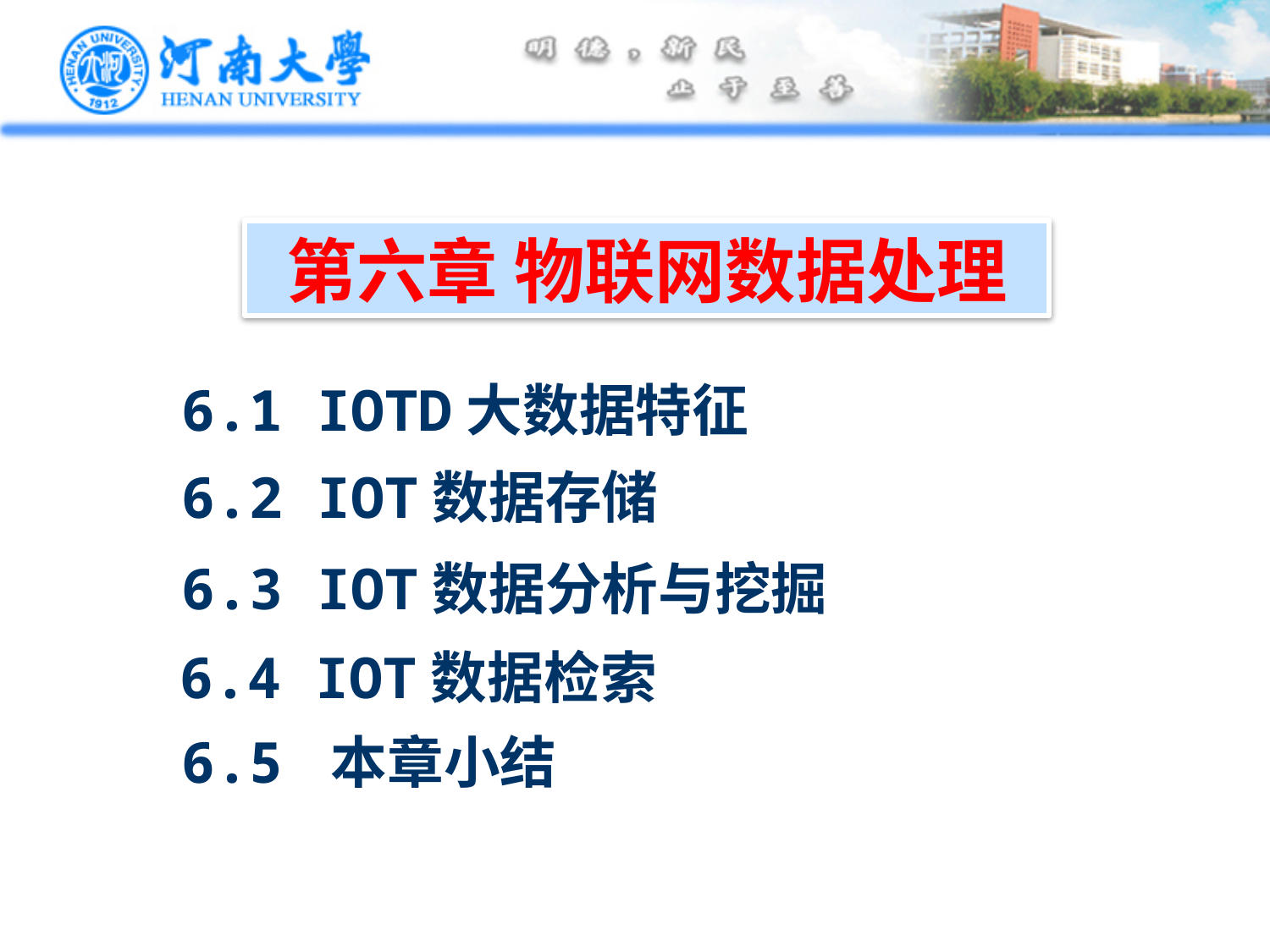

第六章 物联网数据处理
6.1 IOTD大数据特征
6.2 IOT数据存储
6.3 IOT数据分析与挖掘
6.4 IOT数据检索
6.5 本章小结